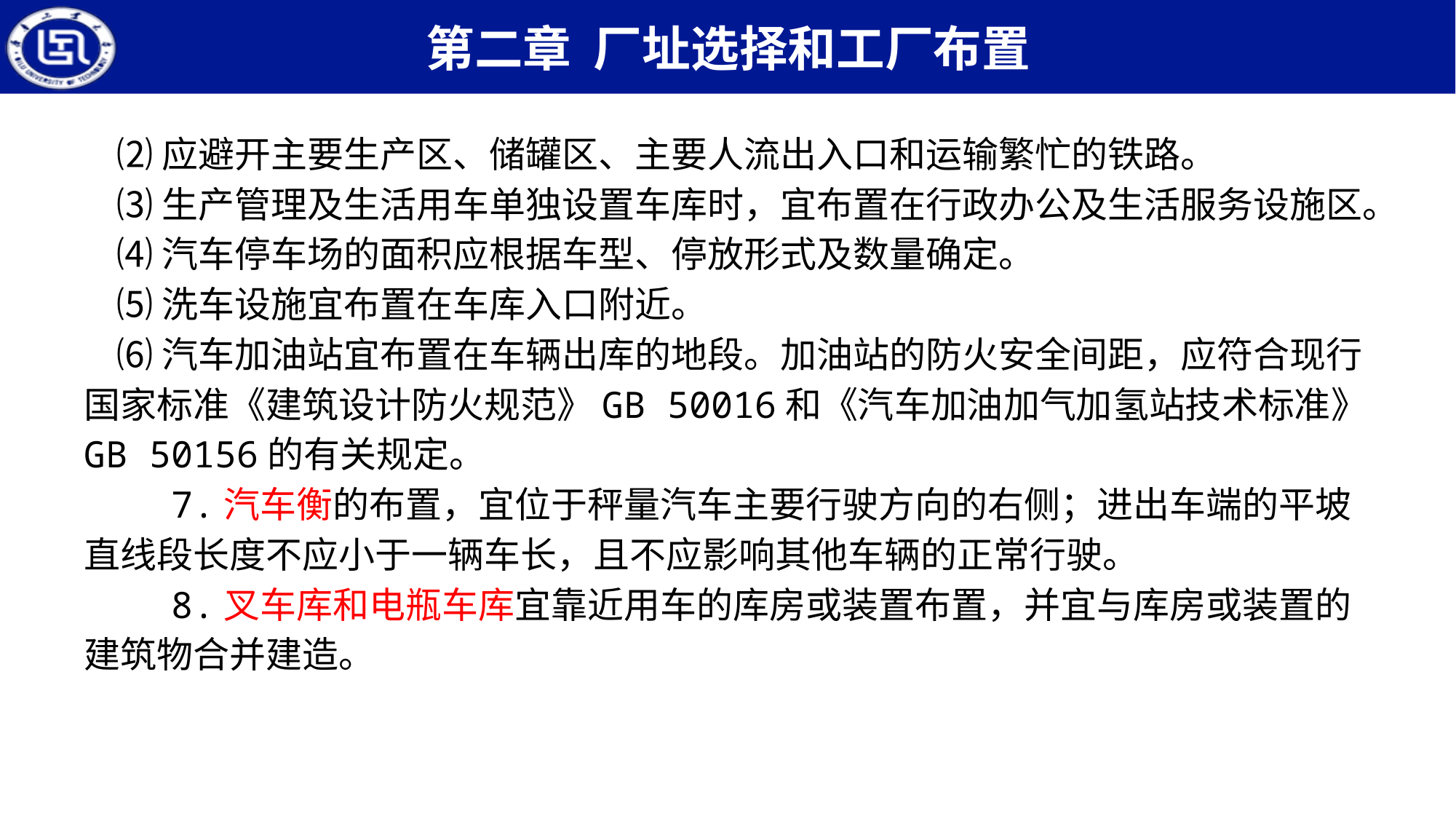

⑵应避开主要生产区、储罐区、主要人流出入口和运输繁忙的铁路。
    ⑶生产管理及生活用车单独设置车库时，宜布置在行政办公及生活服务设施区。
    ⑷汽车停车场的面积应根据车型、停放形式及数量确定。
    ⑸洗车设施宜布置在车库入口附近。
    ⑹汽车加油站宜布置在车辆出库的地段。加油站的防火安全间距，应符合现行国家标准《建筑设计防火规范》GB 50016和《汽车加油加气加氢站技术标准》GB 50156的有关规定。
    7.汽车衡的布置，宜位于秤量汽车主要行驶方向的右侧；进出车端的平坡直线段长度不应小于一辆车长，且不应影响其他车辆的正常行驶。
    8.叉车库和电瓶车库宜靠近用车的库房或装置布置，并宜与库房或装置的建筑物合并建造。